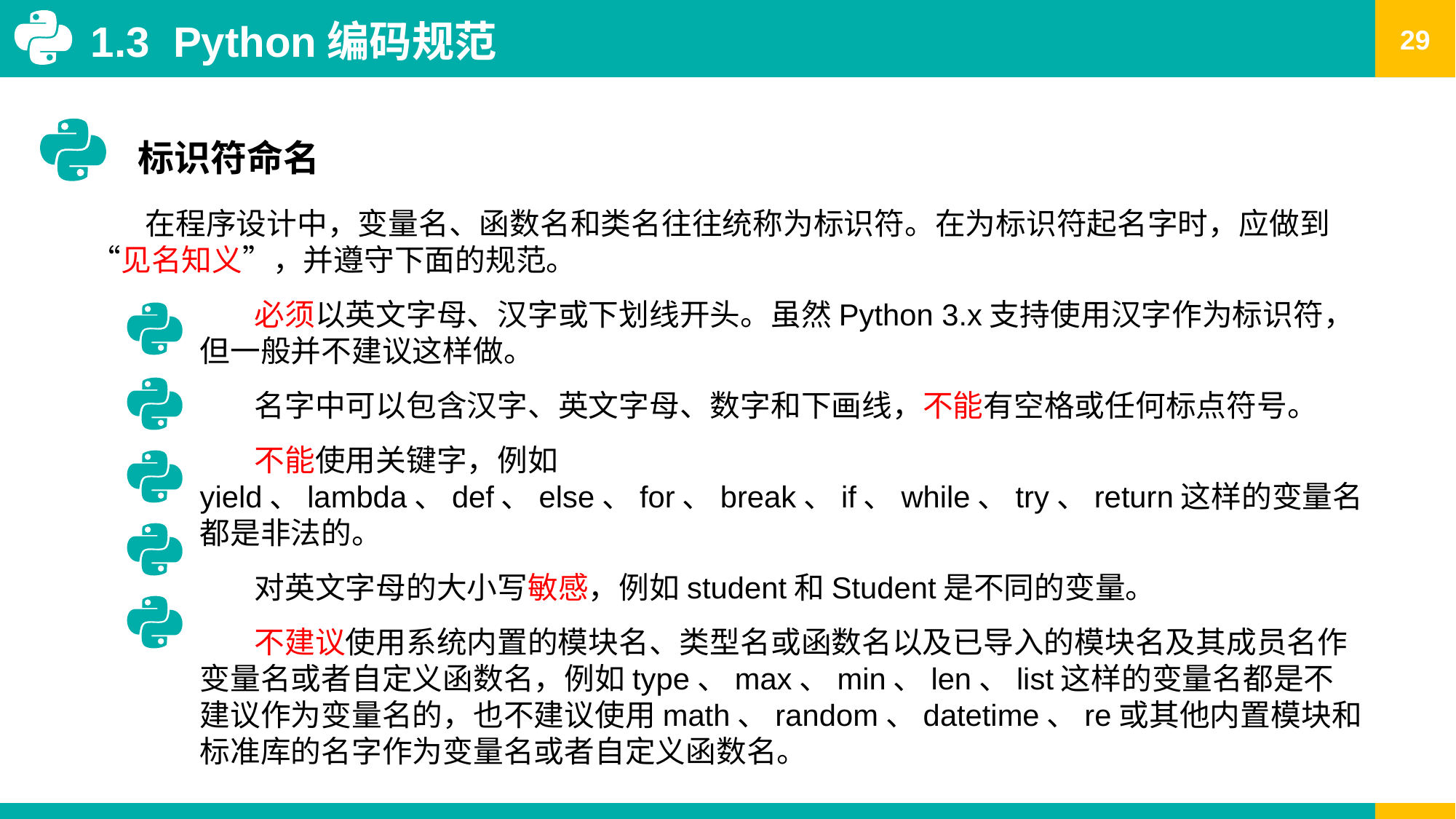

1.3  Python编码规范

标识符命名

在程序设计中，变量名、函数名和类名往往统称为标识符。在为标识符起名字时，应做到“见名知义”，并遵守下面的规范。
必须以英文字母、汉字或下划线开头。虽然Python 3.x支持使用汉字作为标识符，但一般并不建议这样做。
名字中可以包含汉字、英文字母、数字和下画线，不能有空格或任何标点符号。
不能使用关键字，例如yield、lambda、def、else、for、break、if、while、try、return这样的变量名都是非法的。
对英文字母的大小写敏感，例如student和Student是不同的变量。
不建议使用系统内置的模块名、类型名或函数名以及已导入的模块名及其成员名作变量名或者自定义函数名，例如type、max、min、len、list这样的变量名都是不建议作为变量名的，也不建议使用math、random、datetime、re或其他内置模块和标准库的名字作为变量名或者自定义函数名。